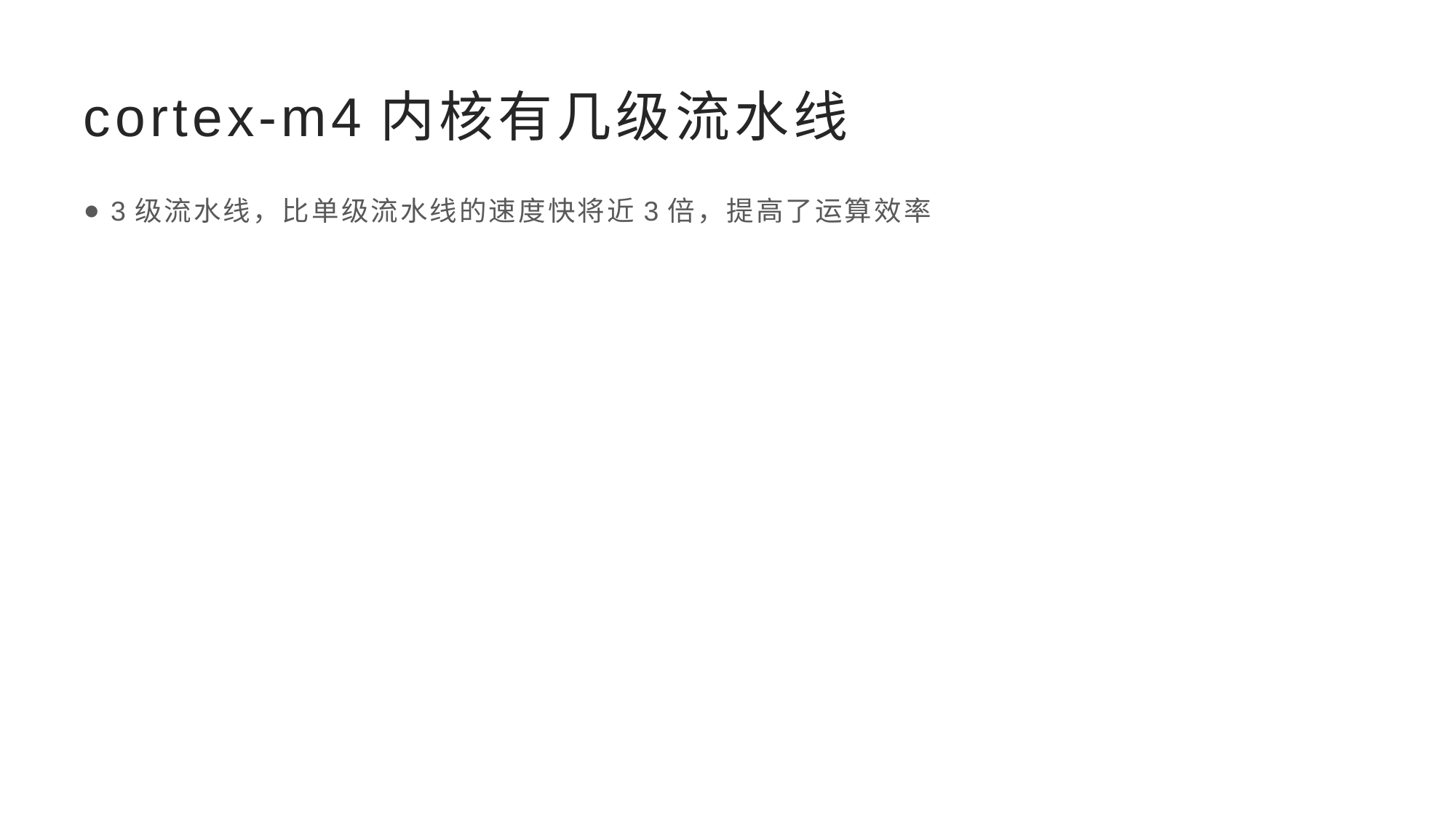

# cortex-m4内核有几级流水线
3级流水线，比单级流水线的速度快将近3倍，提高了运算效率